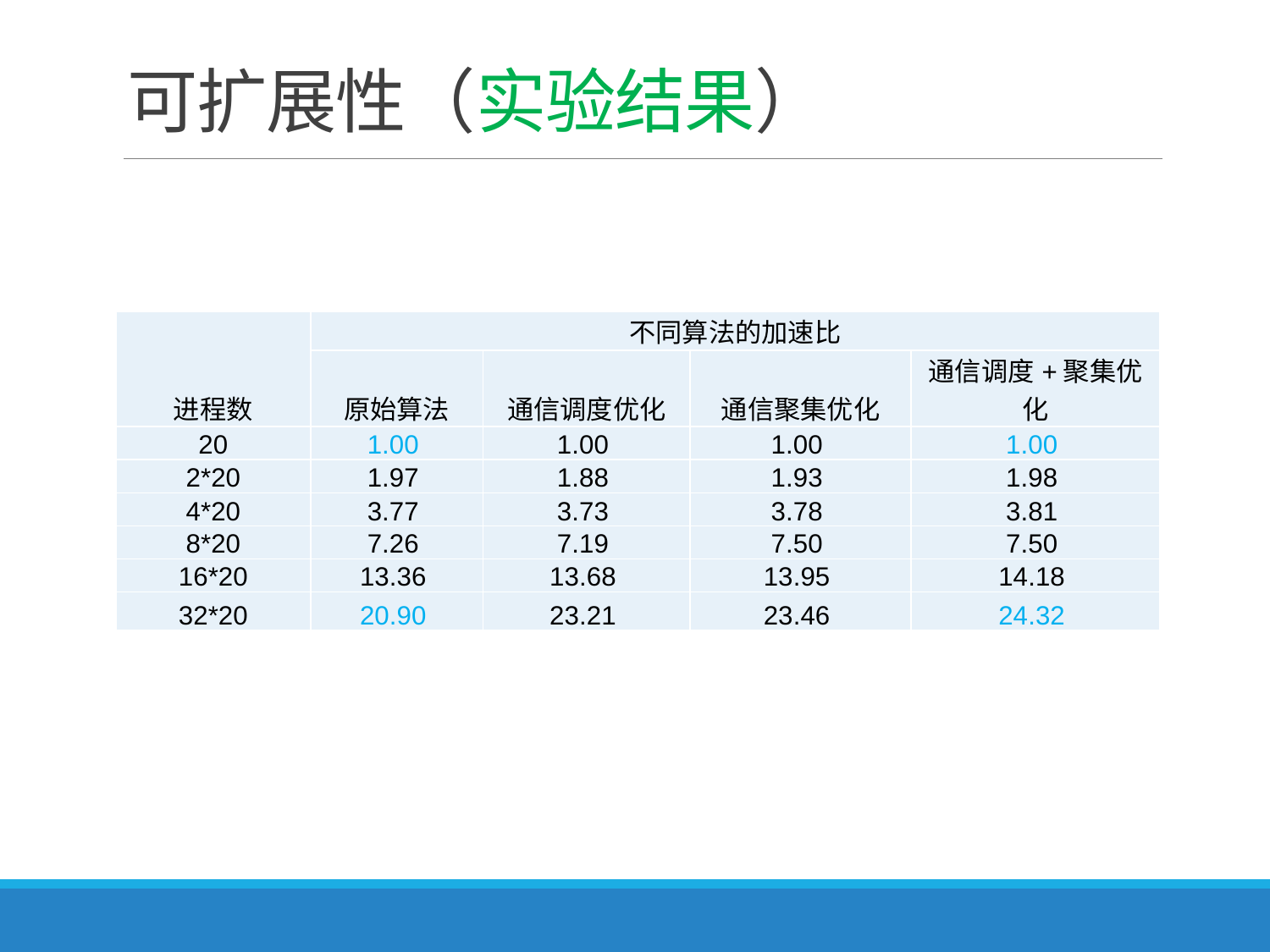

# 可扩展性（实验结果）

| 进程数 | 不同算法的加速比 |  |  |  |
| --- | --- | --- | --- | --- |
|  | 原始算法 | 通信调度优化 | 通信聚集优化 | 通信调度+聚集优化 |
| 20 | 1.00 | 1.00 | 1.00 | 1.00 |
| 2\*20 | 1.97 | 1.88 | 1.93 | 1.98 |
| 4\*20 | 3.77 | 3.73 | 3.78 | 3.81 |
| 8\*20 | 7.26 | 7.19 | 7.50 | 7.50 |
| 16\*20 | 13.36 | 13.68 | 13.95 | 14.18 |
| 32\*20 | 20.90 | 23.21 | 23.46 | 24.32 |